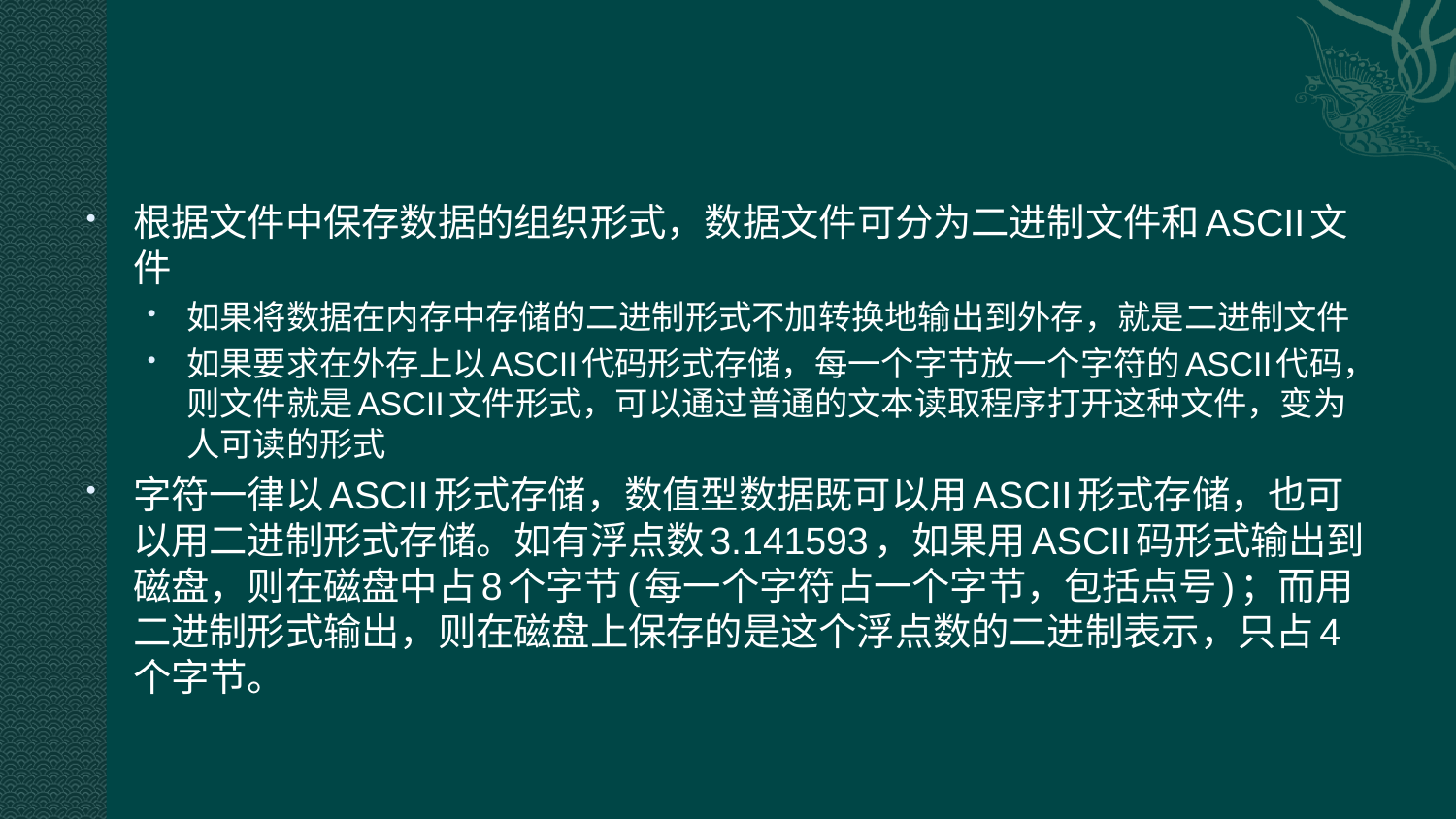

#
根据文件中保存数据的组织形式，数据文件可分为二进制文件和ASCII文件
如果将数据在内存中存储的二进制形式不加转换地输出到外存，就是二进制文件
如果要求在外存上以ASCII代码形式存储，每一个字节放一个字符的ASCII代码，则文件就是ASCII文件形式，可以通过普通的文本读取程序打开这种文件，变为人可读的形式
字符一律以ASCII形式存储，数值型数据既可以用ASCII形式存储，也可以用二进制形式存储。如有浮点数3.141593，如果用ASCII码形式输出到磁盘，则在磁盘中占8个字节(每一个字符占一个字节，包括点号)；而用二进制形式输出，则在磁盘上保存的是这个浮点数的二进制表示，只占4个字节。